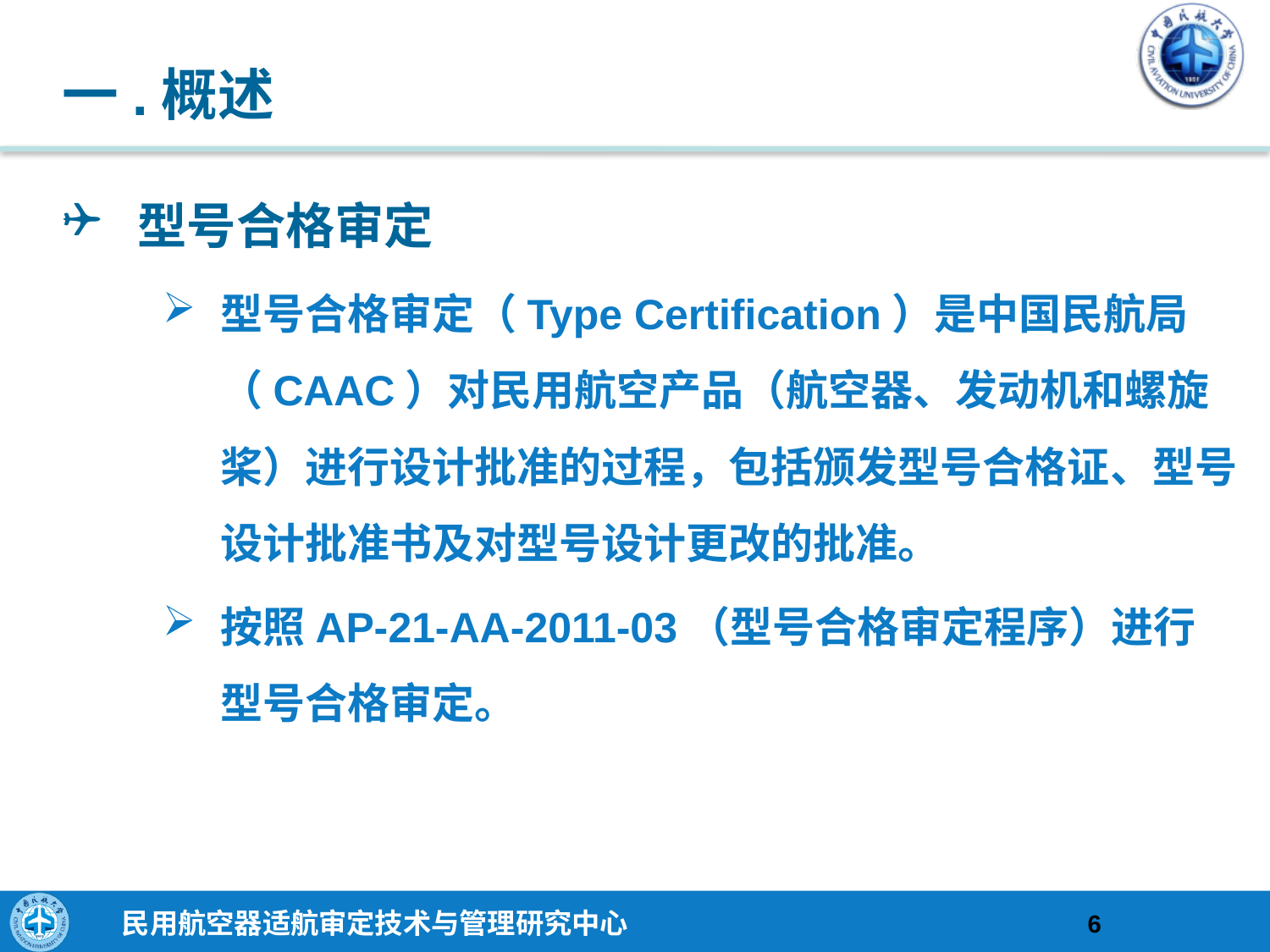

# 一.概述
型号合格审定
型号合格审定（Type Certification）是中国民航局（CAAC）对民用航空产品（航空器、发动机和螺旋桨）进行设计批准的过程，包括颁发型号合格证、型号设计批准书及对型号设计更改的批准。
按照AP-21-AA-2011-03（型号合格审定程序）进行型号合格审定。